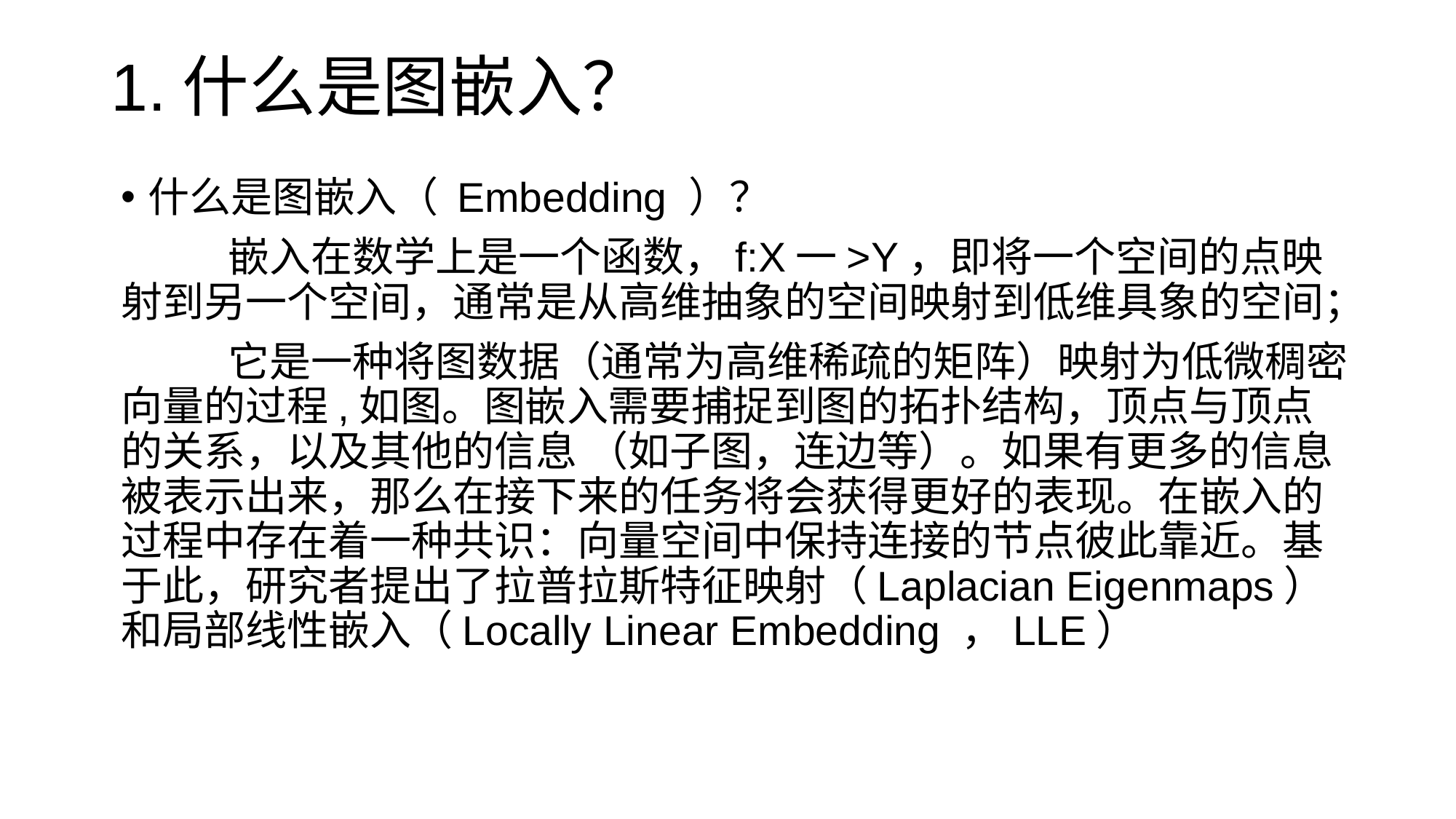

# 1.什么是图嵌入？
什么是图嵌入（ Embedding ）？
	嵌入在数学上是一个函数，f:X一>Y，即将一个空间的点映射到另一个空间，通常是从高维抽象的空间映射到低维具象的空间；
	它是一种将图数据（通常为高维稀疏的矩阵）映射为低微稠密向量的过程,如图。图嵌入需要捕捉到图的拓扑结构，顶点与顶点的关系，以及其他的信息 （如子图，连边等）。如果有更多的信息被表示出来，那么在接下来的任务将会获得更好的表现。在嵌入的过程中存在着一种共识：向量空间中保持连接的节点彼此靠近。基于此，研究者提出了拉普拉斯特征映射（Laplacian Eigenmaps）和局部线性嵌入（Locally Linear Embedding ，LLE）